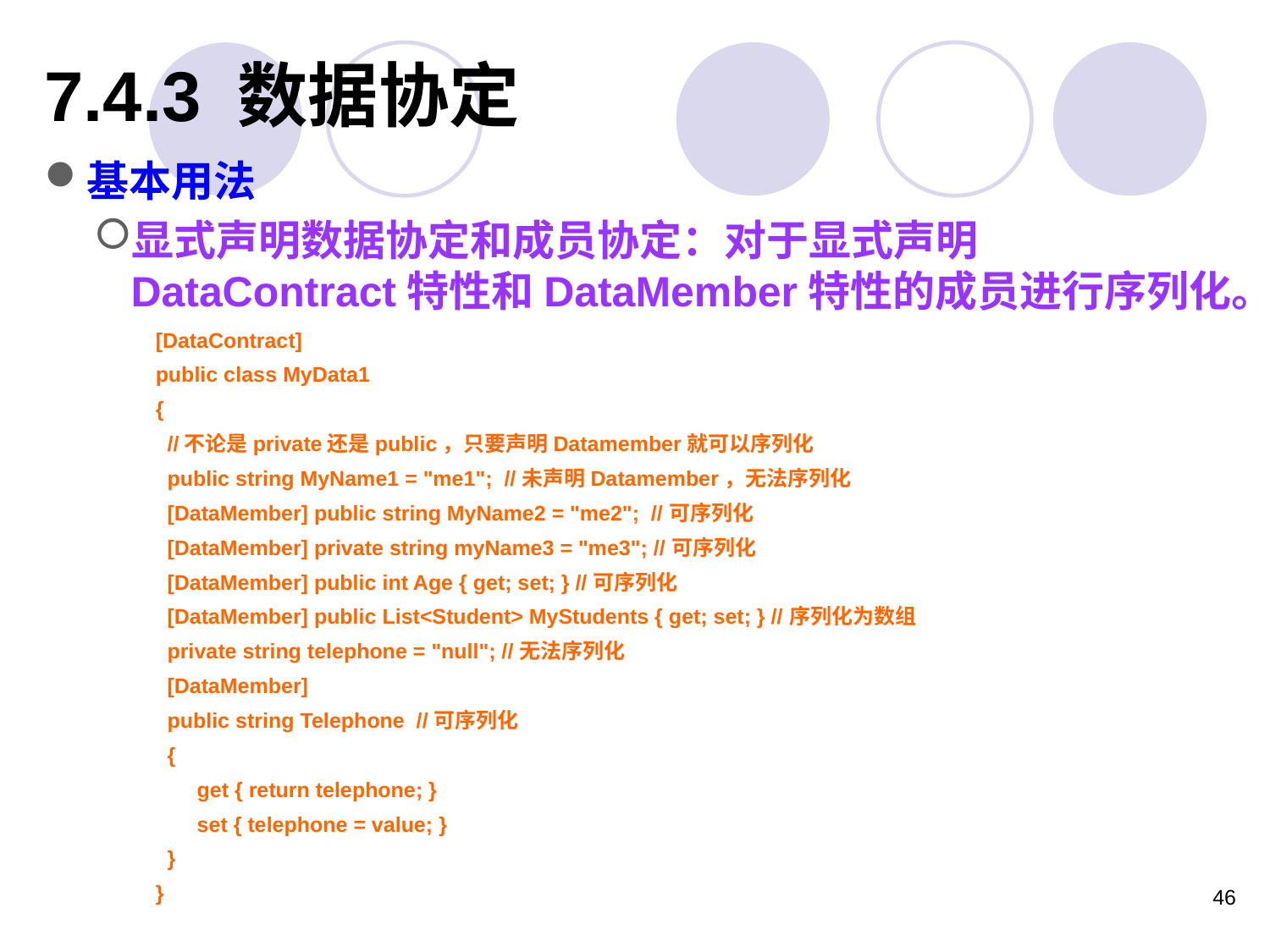

# 7.4.3 数据协定
基本用法
显式声明数据协定和成员协定：对于显式声明DataContract特性和DataMember特性的成员进行序列化。
[DataContract]
public class MyData1
{
  //不论是private还是public，只要声明Datamember就可以序列化
  public string MyName1 = "me1";  //未声明Datamember，无法序列化
  [DataMember] public string MyName2 = "me2";  //可序列化
  [DataMember] private string myName3 = "me3"; //可序列化
  [DataMember] public int Age { get; set; } //可序列化
  [DataMember] public List<Student> MyStudents { get; set; } //序列化为数组
  private string telephone = "null"; //无法序列化
  [DataMember]
  public string Telephone  //可序列化
  {
       get { return telephone; }
       set { telephone = value; }
  }
}
46